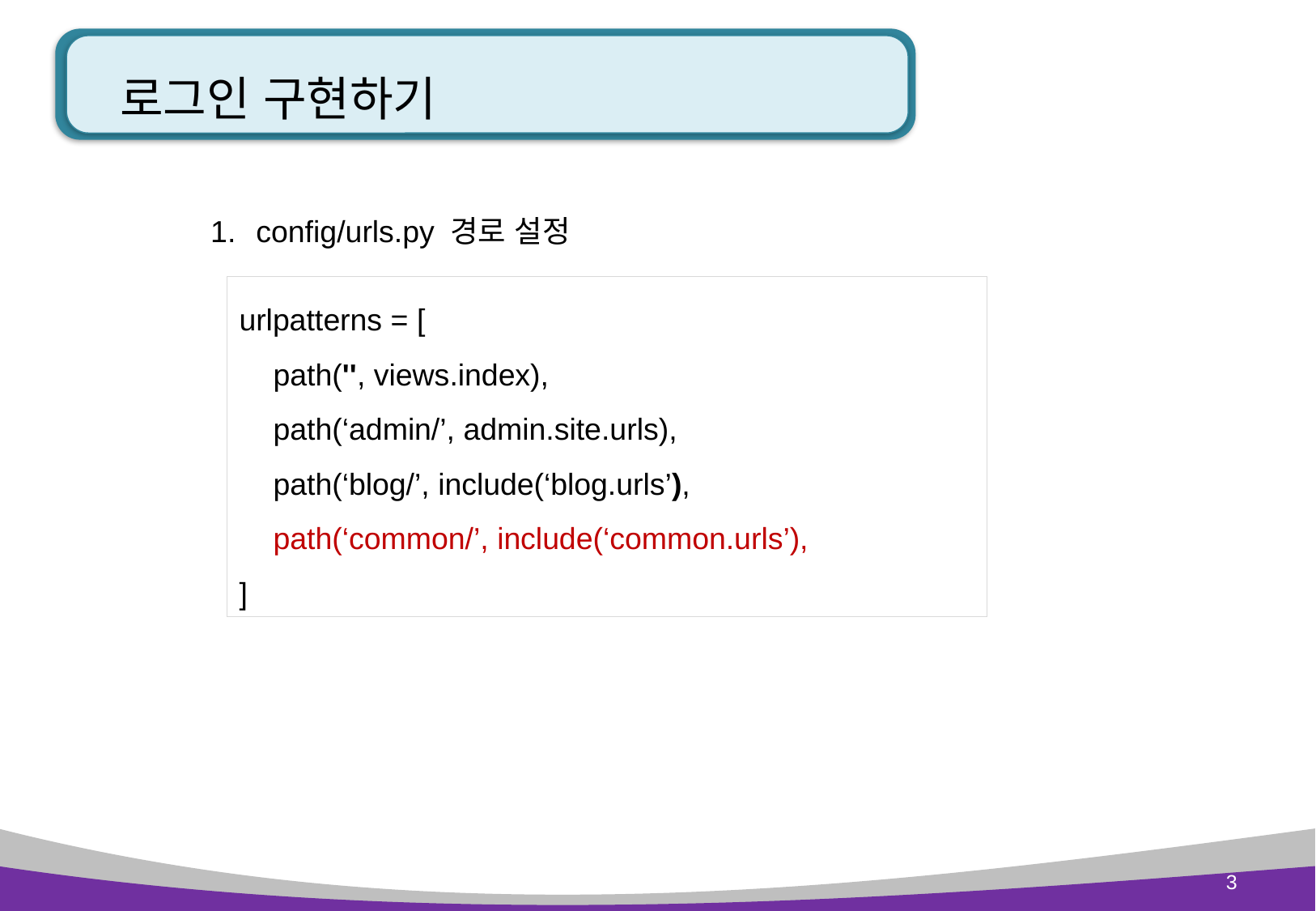

# 로그인 구현하기
config/urls.py 경로 설정
urlpatterns = [
    path('', views.index),
    path(‘admin/’, admin.site.urls),
    path(‘blog/’, include(‘blog.urls’),
    path(‘common/’, include(‘common.urls’),
]
3